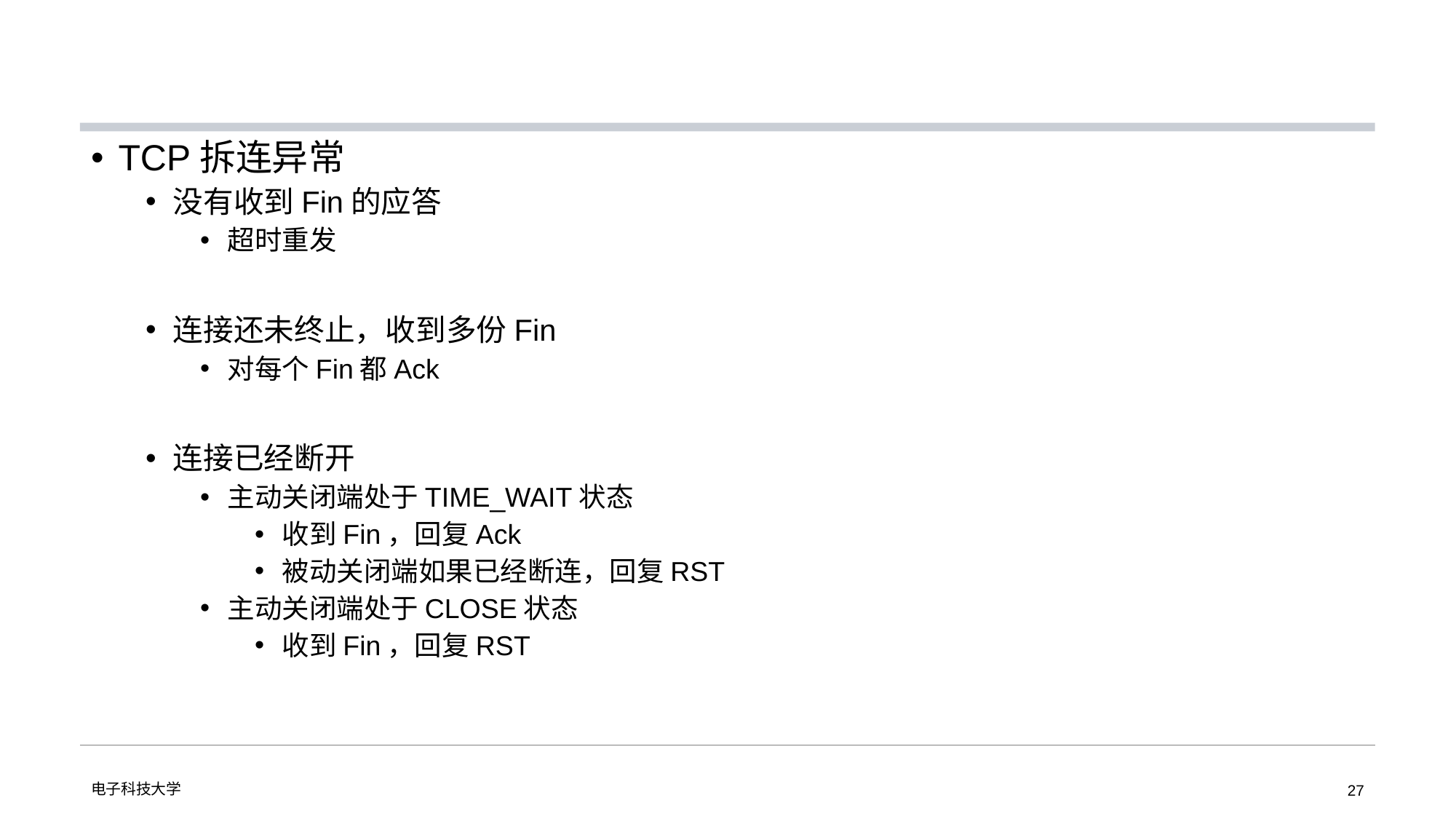

#
TCP拆连异常
没有收到Fin的应答
超时重发

连接还未终止，收到多份Fin
对每个Fin都Ack

连接已经断开
主动关闭端处于TIME_WAIT状态
收到Fin，回复Ack
被动关闭端如果已经断连，回复RST
主动关闭端处于CLOSE状态
收到Fin，回复RST

电子科技大学
27